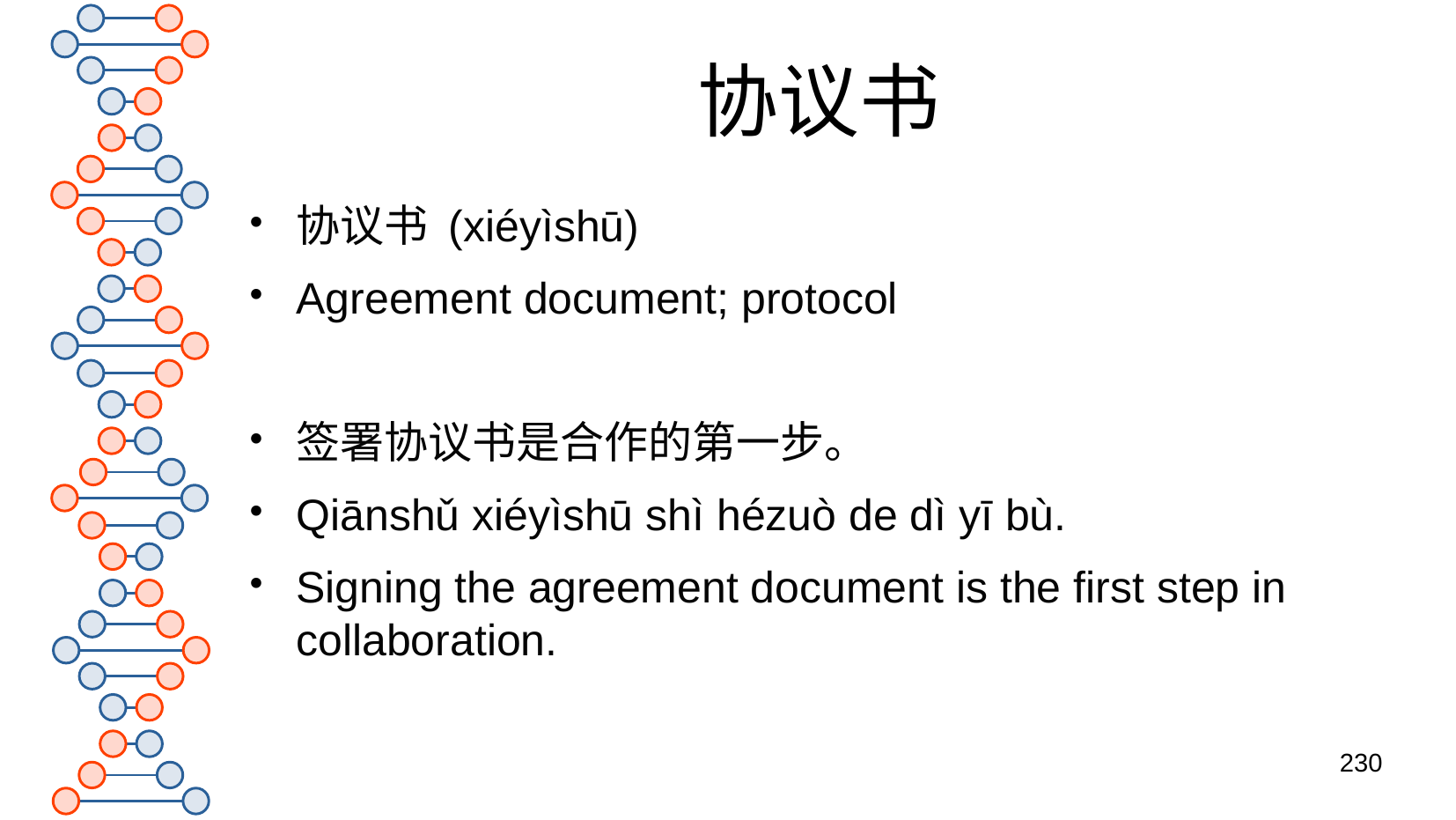

# 协议书
协议书 (xiéyìshū)
Agreement document; protocol

签署协议书是合作的第一步。
Qiānshǔ xiéyìshū shì hézuò de dì yī bù.
Signing the agreement document is the first step in collaboration.

230